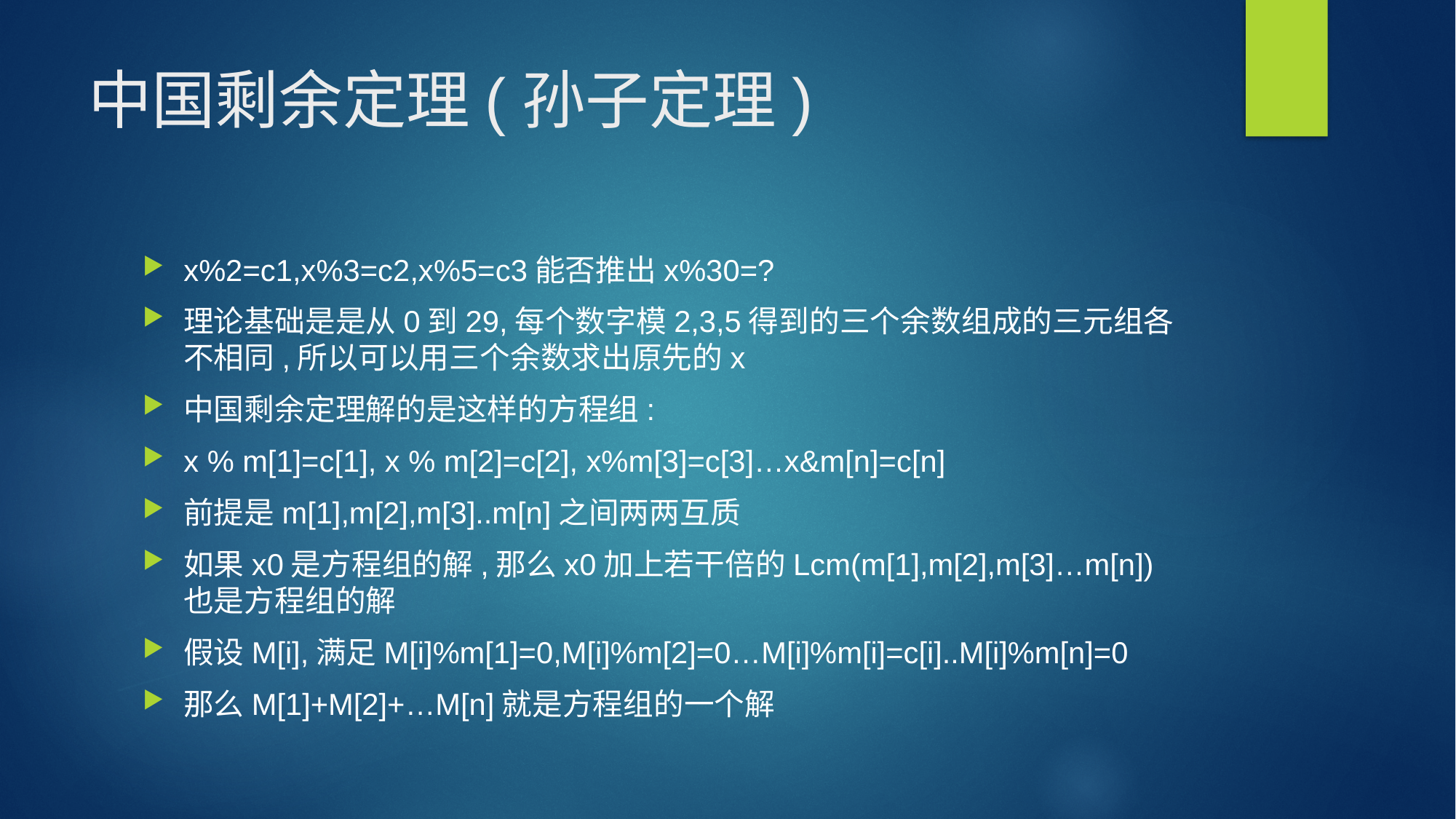

# 中国剩余定理(孙子定理)
x%2=c1,x%3=c2,x%5=c3能否推出x%30=?
理论基础是是从0到29,每个数字模2,3,5得到的三个余数组成的三元组各不相同,所以可以用三个余数求出原先的x
中国剩余定理解的是这样的方程组:
x % m[1]=c[1], x % m[2]=c[2], x%m[3]=c[3]…x&m[n]=c[n]
前提是m[1],m[2],m[3]..m[n]之间两两互质
如果x0是方程组的解,那么x0加上若干倍的Lcm(m[1],m[2],m[3]…m[n])也是方程组的解
假设M[i],满足M[i]%m[1]=0,M[i]%m[2]=0…M[i]%m[i]=c[i]..M[i]%m[n]=0
那么M[1]+M[2]+…M[n]就是方程组的一个解